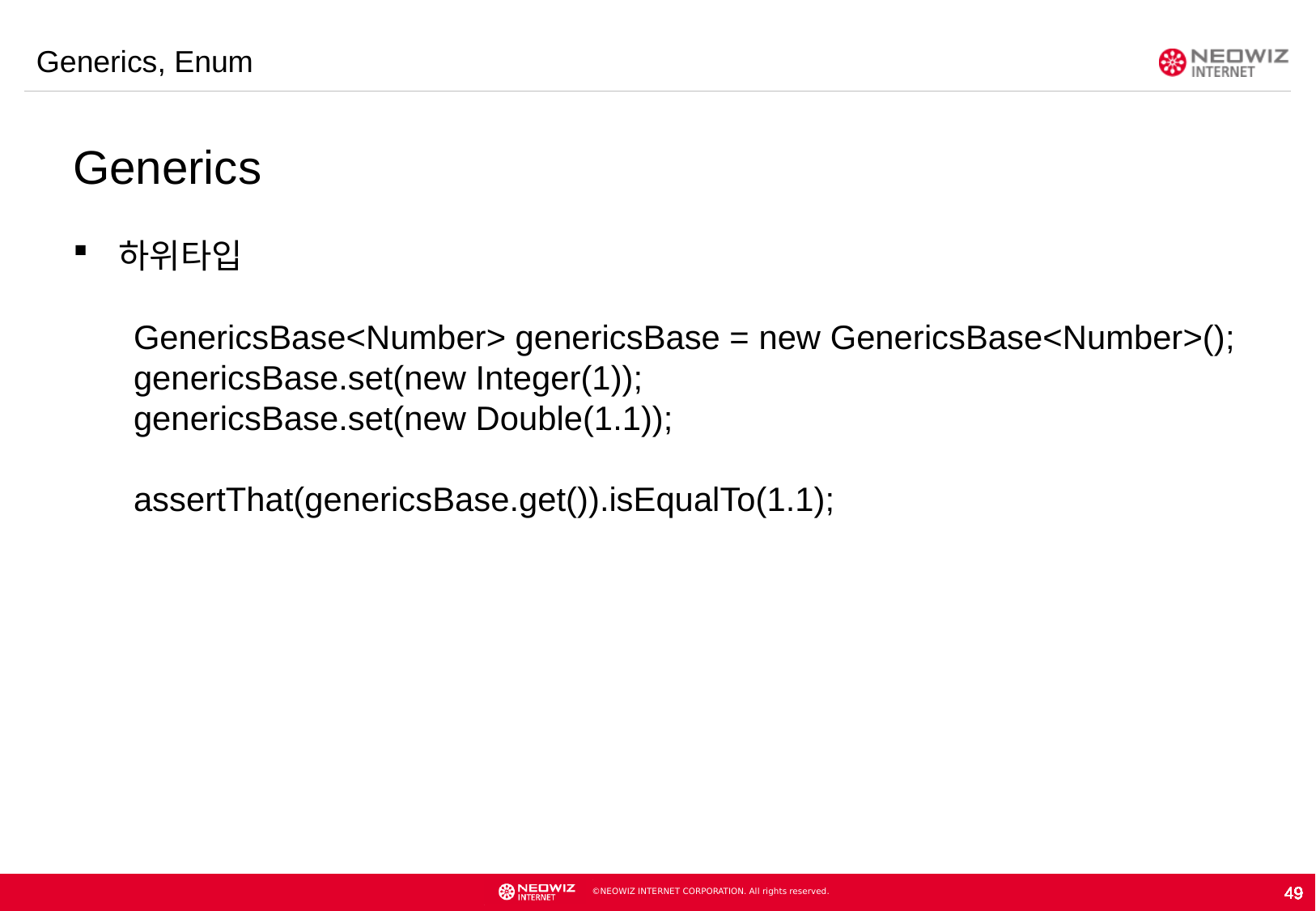

Generics, Enum

Generics

하위타입

GenericsBase<Number> genericsBase = new GenericsBase<Number>();
genericsBase.set(new Integer(1));
genericsBase.set(new Double(1.1));

assertThat(genericsBase.get()).isEqualTo(1.1);
49
49
49
49
49
49
49
49
49
49
49
49
49
49
49
49
49
49
49
49
49
49
49
49
49
49
49
49
49